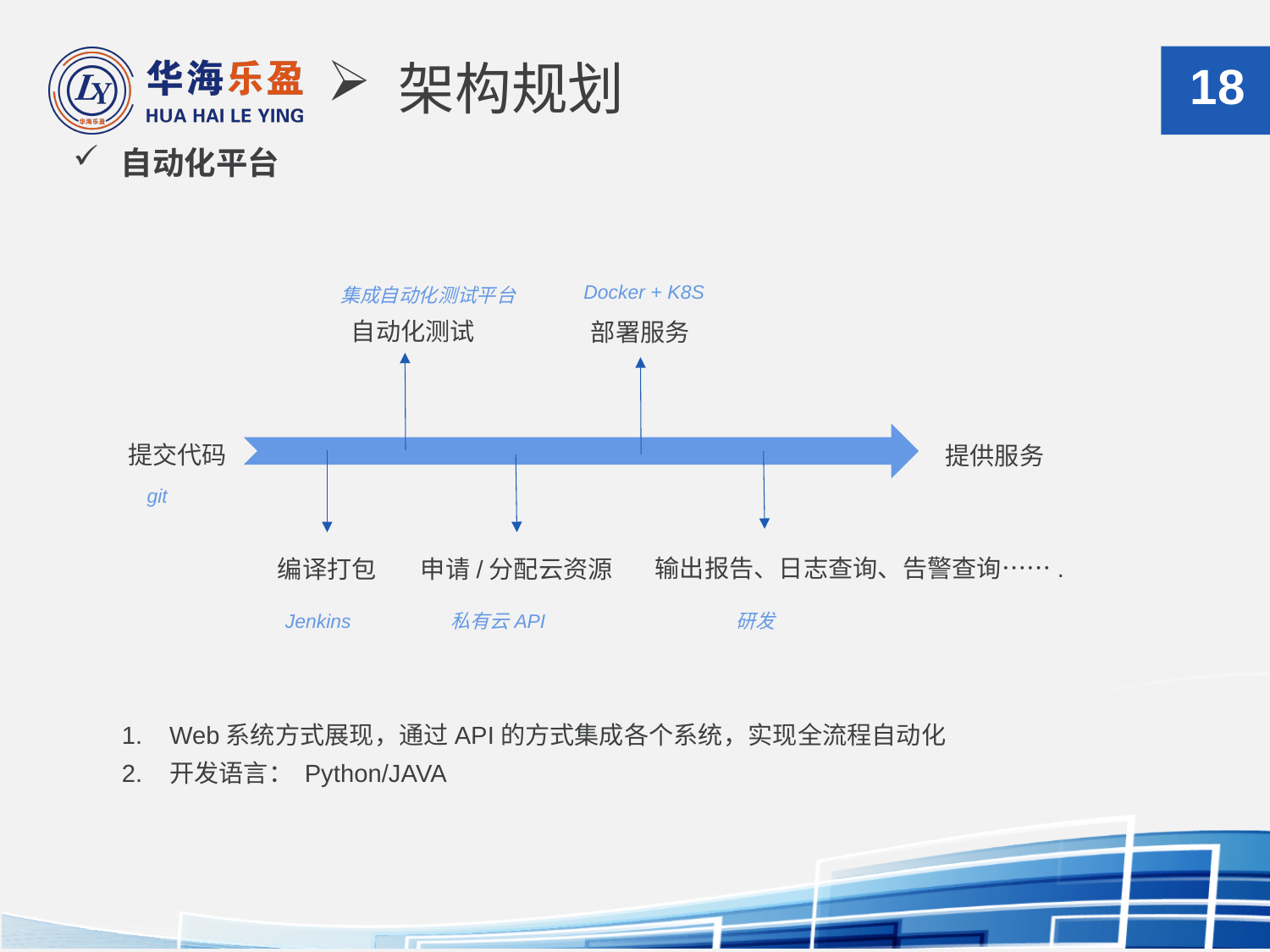

# 架构规划
18
自动化平台
Docker + K8S
集成自动化测试平台
自动化测试
部署服务

提交代码
提供服务
git
输出报告、日志查询、告警查询…….
编译打包
申请/分配云资源
研发
Jenkins
私有云API
Web系统方式展现，通过API的方式集成各个系统，实现全流程自动化
开发语言： Python/JAVA